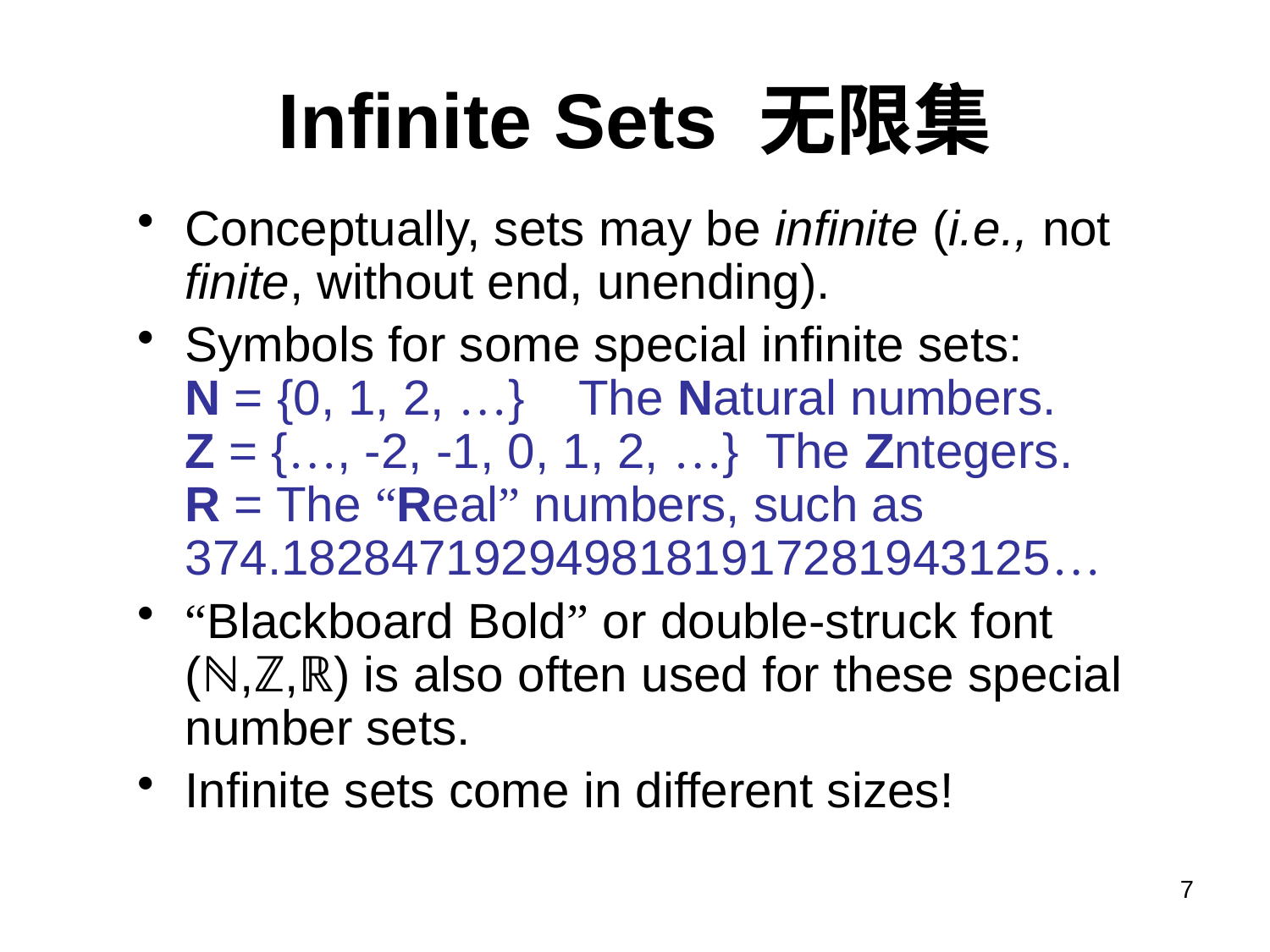

# Infinite Sets 无限集
Conceptually, sets may be infinite (i.e., not finite, without end, unending).
Symbols for some special infinite sets:
N = {0, 1, 2, …}    The Natural numbers.
Z = {…, -2, -1, 0, 1, 2, …}  The Zntegers.
R = The “Real” numbers, such as 374.1828471929498181917281943125…
“Blackboard Bold” or double-struck font (ℕ,ℤ,ℝ) is also often used for these special number sets.
Infinite sets come in different sizes!
7